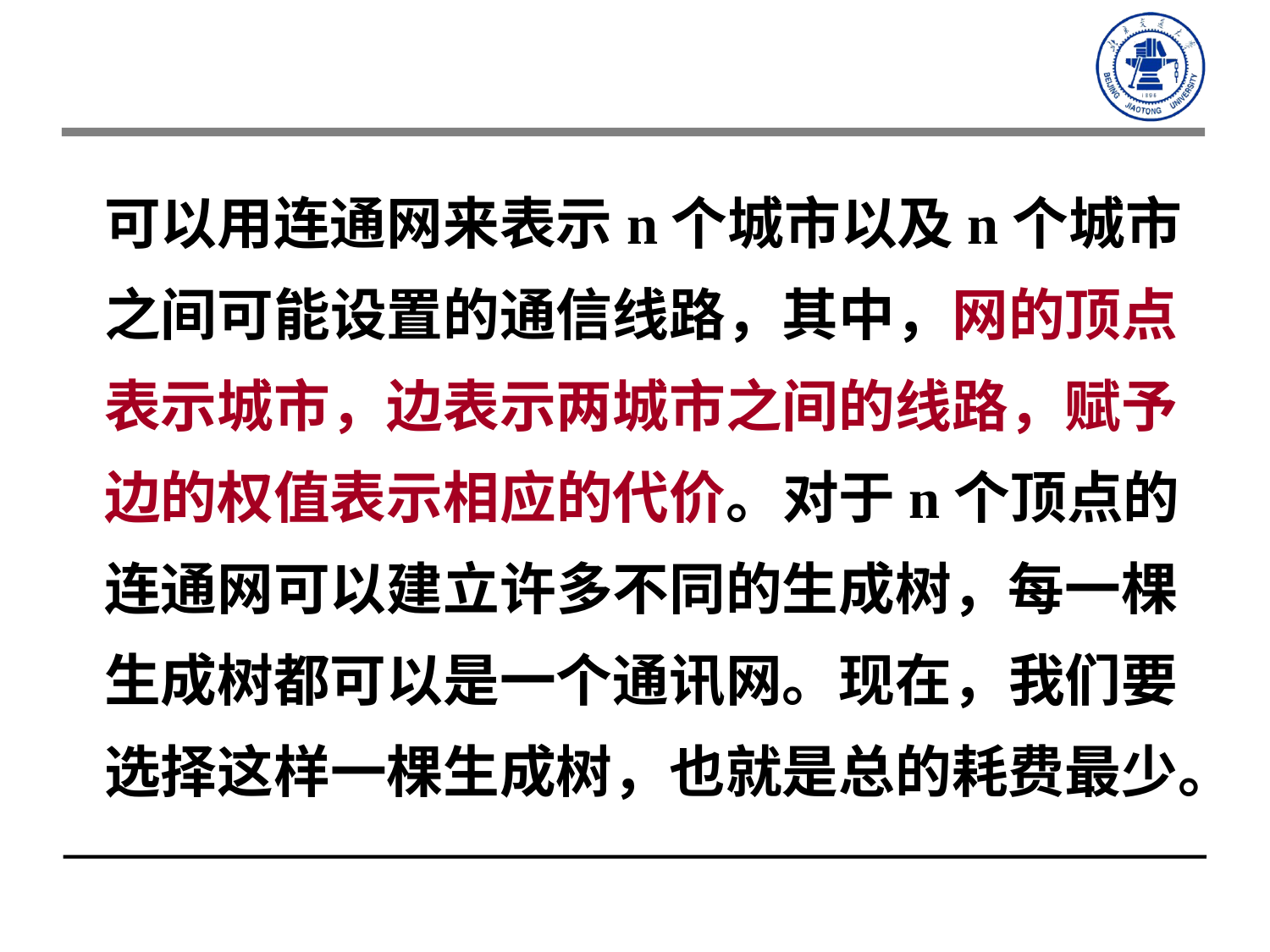

可以用连通网来表示n个城市以及n个城市之间可能设置的通信线路，其中，网的顶点表示城市，边表示两城市之间的线路，赋予边的权值表示相应的代价。对于n个顶点的连通网可以建立许多不同的生成树，每一棵生成树都可以是一个通讯网。现在，我们要选择这样一棵生成树，也就是总的耗费最少。